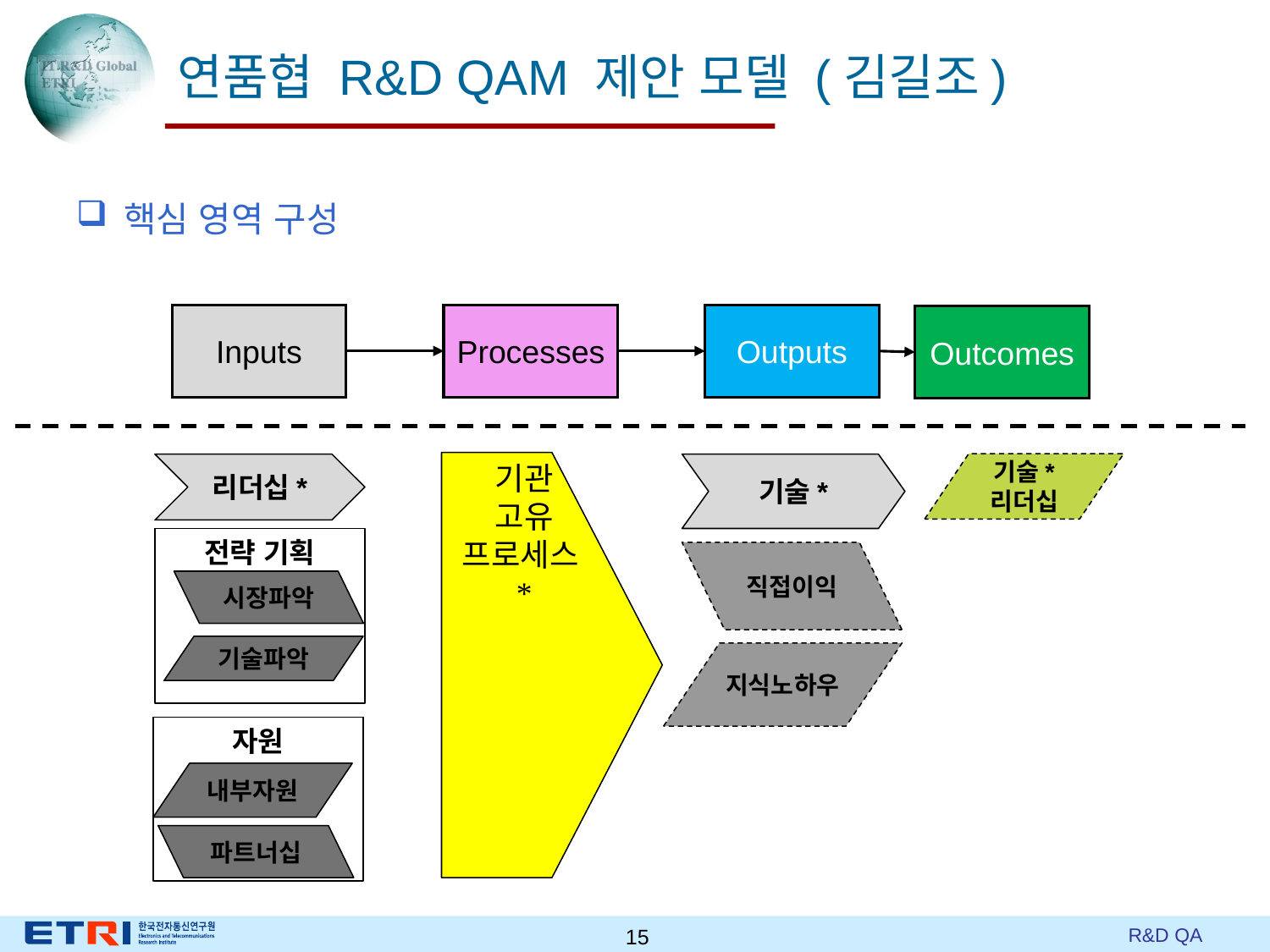

# 연품협 R&D QAM 제안 모델 (김길조)
핵심 영역 구성
Inputs
Processes
Outputs
Outcomes
기관
고유
프로세스*
기술*
리더십
리더십*
기술*
전략 기획
직접이익
시장파악
기술파악
지식노하우
자원
내부자원
파트너십